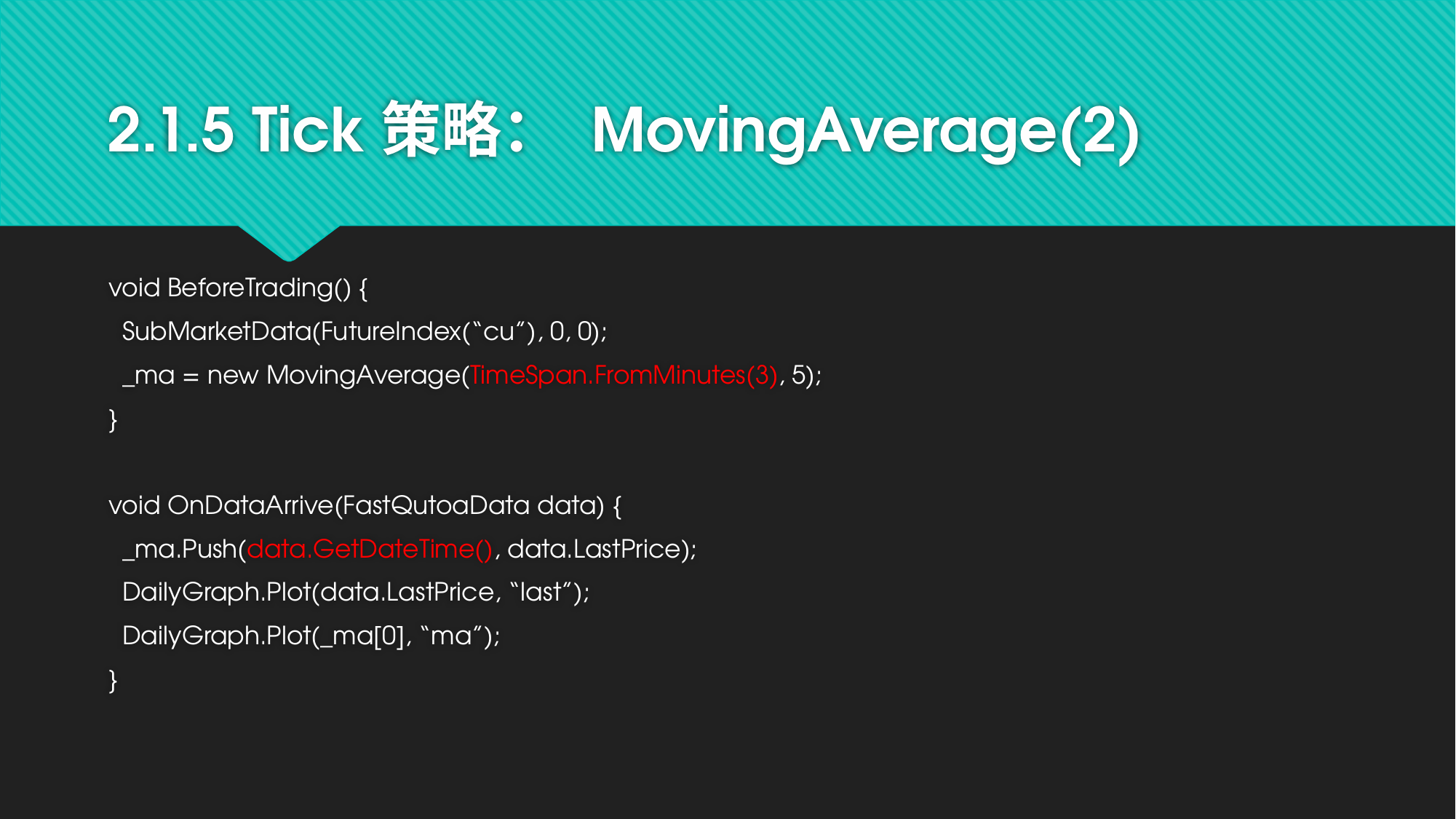

# 2.1.5 Tick策略： MovingAverage(2)
void BeforeTrading() {
  SubMarketData(FutureIndex(“cu”), 0, 0);
  _ma = new MovingAverage(TimeSpan.FromMinutes(3), 5);
}

void OnDataArrive(FastQutoaData data) {
  _ma.Push(data.GetDateTime(), data.LastPrice);
  DailyGraph.Plot(data.LastPrice, “last”);
  DailyGraph.Plot(_ma[0], “ma”);
}